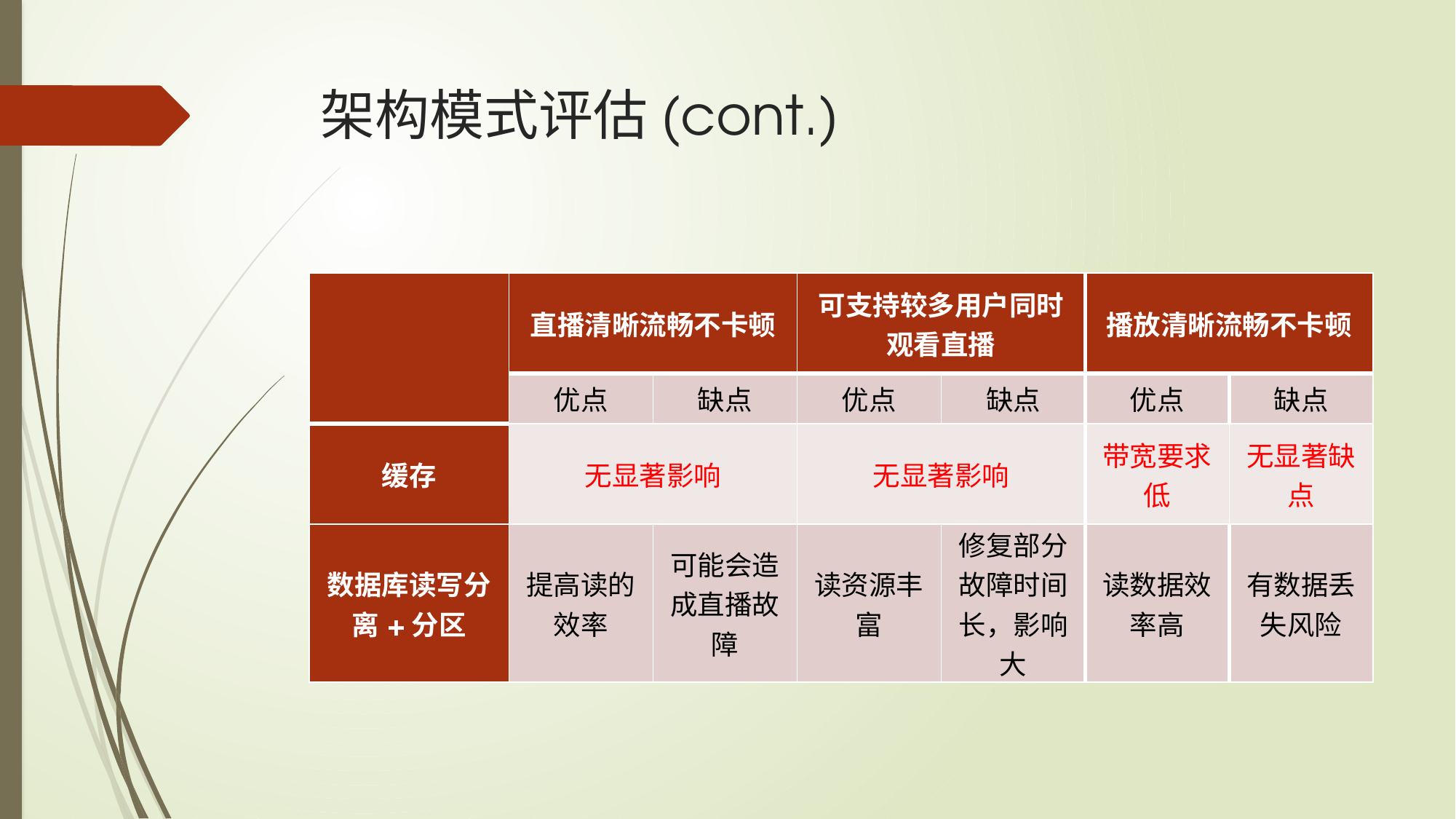

# 架构模式评估(cont.)
|  | 直播清晰流畅不卡顿 |  | 可支持较多用户同时观看直播 |  | 播放清晰流畅不卡顿 |  |
| --- | --- | --- | --- | --- | --- | --- |
|  | 优点 | 缺点 | 优点 | 缺点 | 优点 | 缺点 |
| 缓存 | 无显著影响 |  | 无显著影响 |  | 带宽要求低 | 无显著缺点 |
| 数据库读写分离+分区 | 提高读的效率 | 可能会造成直播故障 | 读资源丰富 | 修复部分故障时间长，影响大 | 读数据效率高 | 有数据丢失风险 |